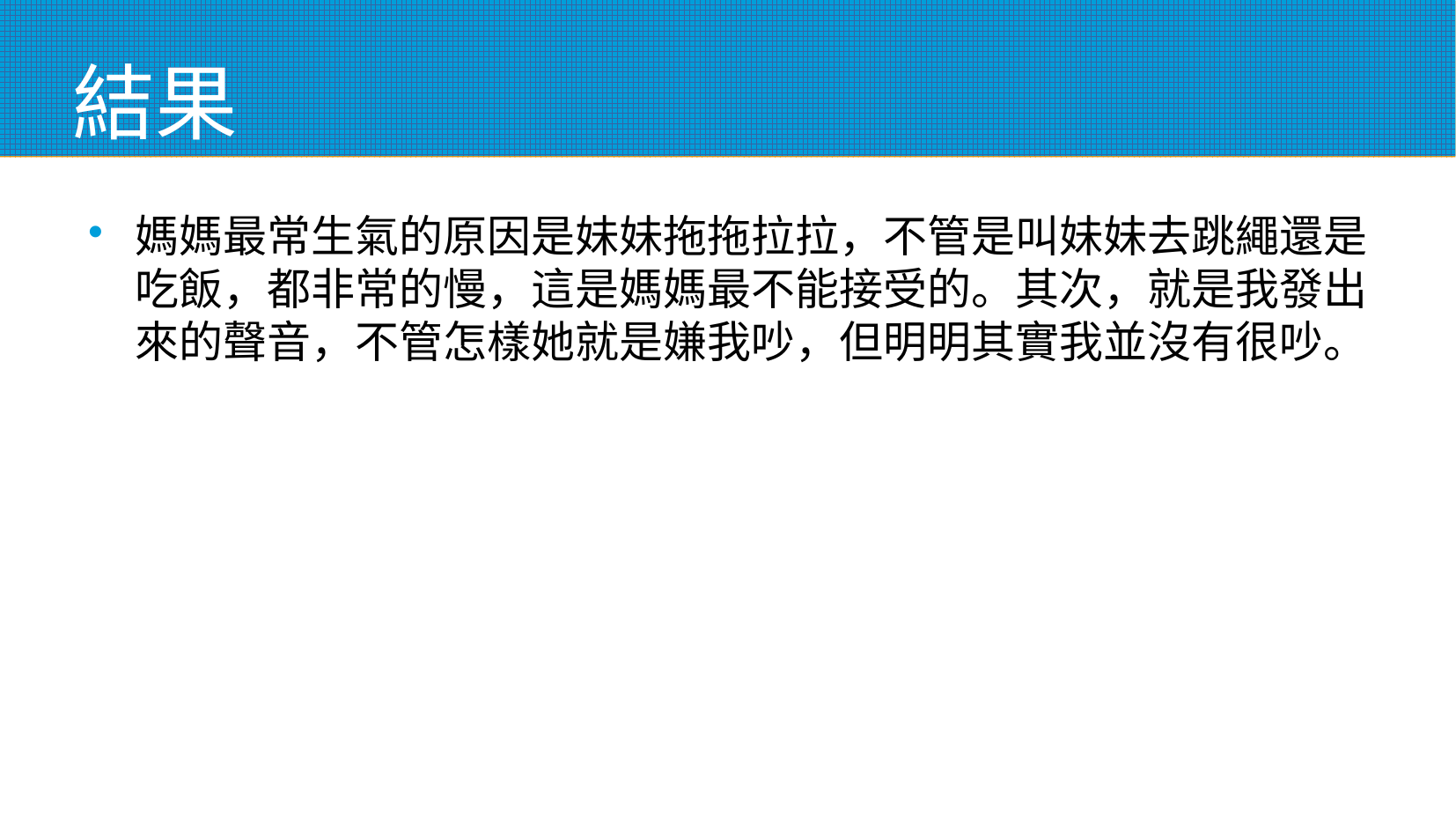

結果
媽媽最常生氣的原因是妹妹拖拖拉拉，不管是叫妹妹去跳繩還是吃飯，都非常的慢，這是媽媽最不能接受的。其次，就是我發出來的聲音，不管怎樣她就是嫌我吵，但明明其實我並沒有很吵。